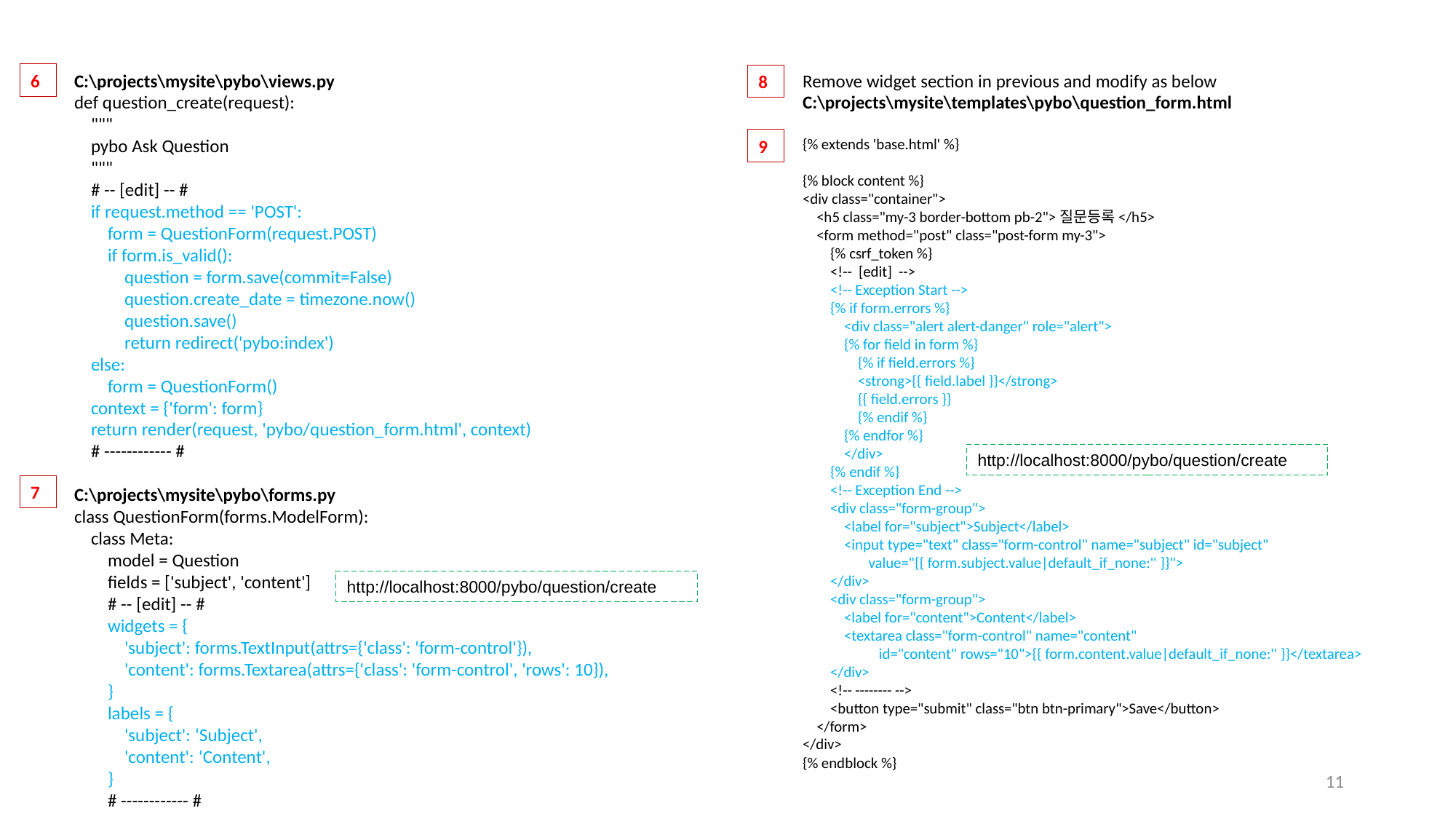

6
C:\projects\mysite\pybo\views.py
def question_create(request):
    """
    pybo Ask Question
    """
    # -- [edit] -- #
    if request.method == 'POST':
        form = QuestionForm(request.POST)
        if form.is_valid():
            question = form.save(commit=False)
            question.create_date = timezone.now()
            question.save()
            return redirect('pybo:index')
    else:
        form = QuestionForm()
    context = {'form': form}
    return render(request, 'pybo/question_form.html', context)
    # ------------ #

C:\projects\mysite\pybo\forms.py
class QuestionForm(forms.ModelForm):
    class Meta:
        model = Question
        fields = ['subject', 'content']
        # -- [edit] -- #
        widgets = {
            'subject': forms.TextInput(attrs={'class': 'form-control'}),
            'content': forms.Textarea(attrs={'class': 'form-control', 'rows': 10}),
        }
        labels = {
            'subject': ‘Subject',
            'content': ‘Content',
        }
        # ------------ #

Remove widget section in previous and modify as below
C:\projects\mysite\templates\pybo\question_form.html

{% extends 'base.html' %}

{% block content %}
<div class="container">
    <h5 class="my-3 border-bottom pb-2">질문등록</h5>
    <form method="post" class="post-form my-3">
        {% csrf_token %}
        <!--  [edit]  -->
        <!-- Exception Start -->
        {% if form.errors %}
            <div class="alert alert-danger" role="alert">
            {% for field in form %}
                {% if field.errors %}
                <strong>{{ field.label }}</strong>
                {{ field.errors }}
                {% endif %}
            {% endfor %}
            </div>
        {% endif %}
        <!-- Exception End -->
        <div class="form-group">
            <label for="subject">Subject</label>
            <input type="text" class="form-control" name="subject" id="subject"
                   value="{{ form.subject.value|default_if_none:'' }}">
        </div>
        <div class="form-group">
            <label for="content">Content</label>
            <textarea class="form-control" name="content"
                      id="content" rows="10">{{ form.content.value|default_if_none:'' }}</textarea>
        </div>
        <!-- -------- -->
        <button type="submit" class="btn btn-primary">Save</button>
    </form>
</div>
{% endblock %}

8

9
http://localhost:8000/pybo/question/create
7
http://localhost:8000/pybo/question/create
11